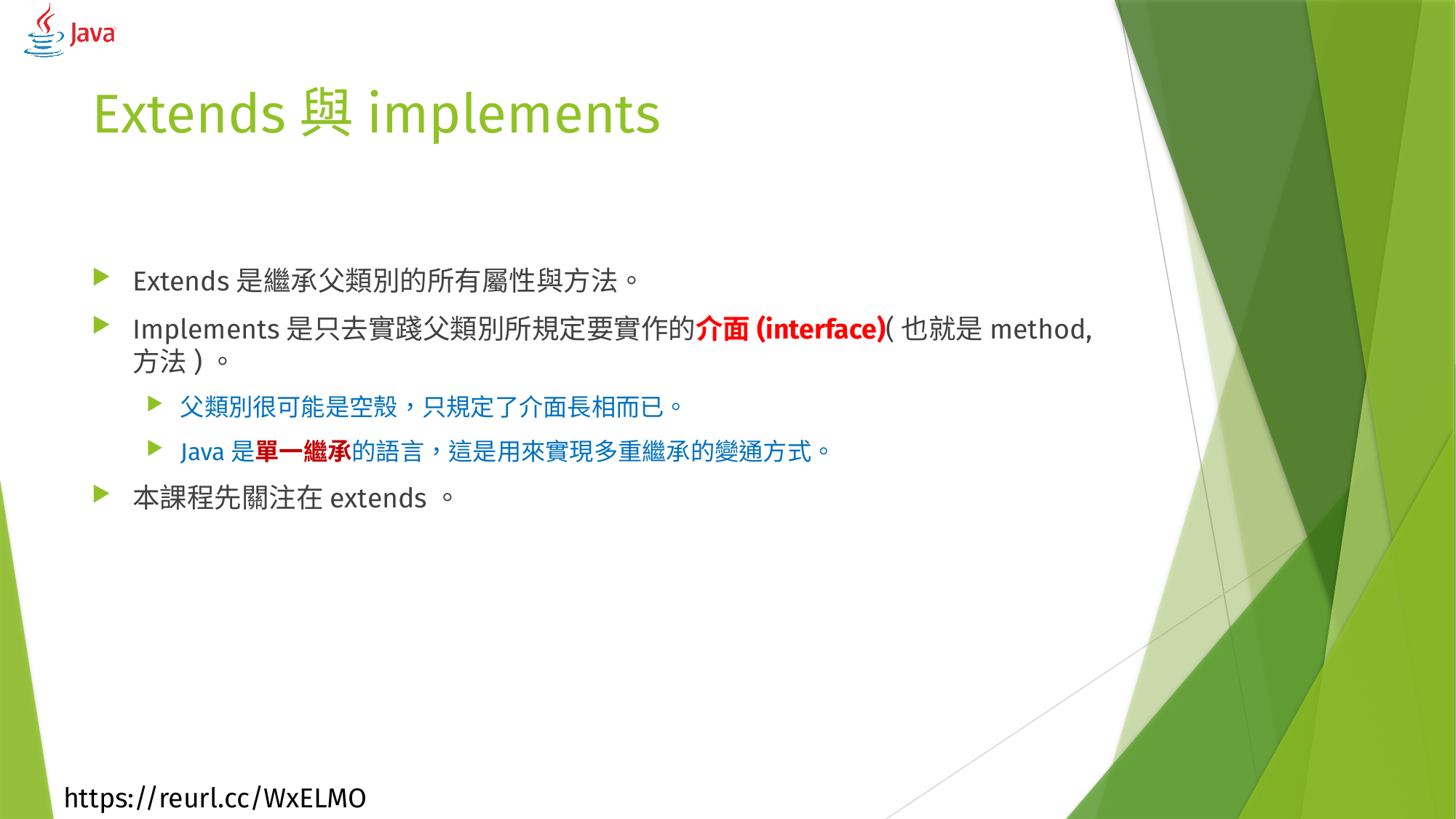

# Extends與implements
Extends是繼承父類別的所有屬性與方法。
Implements是只去實踐父類別所規定要實作的介面(interface)(也就是method, 方法)。
父類別很可能是空殼，只規定了介面長相而已。
Java是單一繼承的語言，這是用來實現多重繼承的變通方式。
本課程先關注在extends。